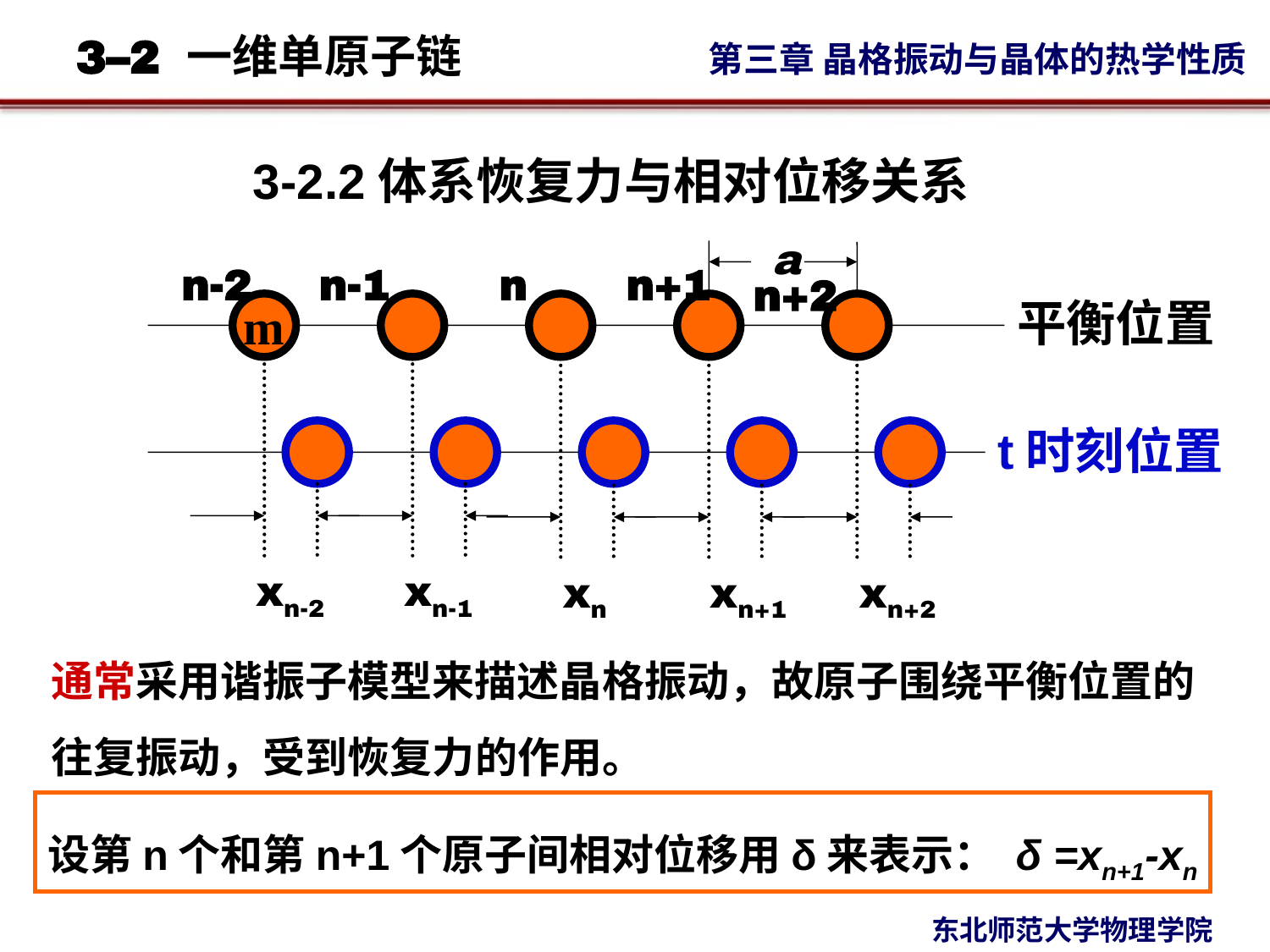

# 3-2.2体系恢复力与相对位移关系
a

n-2
n-1
n
n+1

n+2

xn-2

xn-1

xn

xn+1

xn+2
m

平衡位置
t时刻位置
通常采用谐振子模型来描述晶格振动，故原子围绕平衡位置的往复振动，受到恢复力的作用。
设第n个和第n+1个原子间相对位移用δ来表示： δ =xn+1-xn